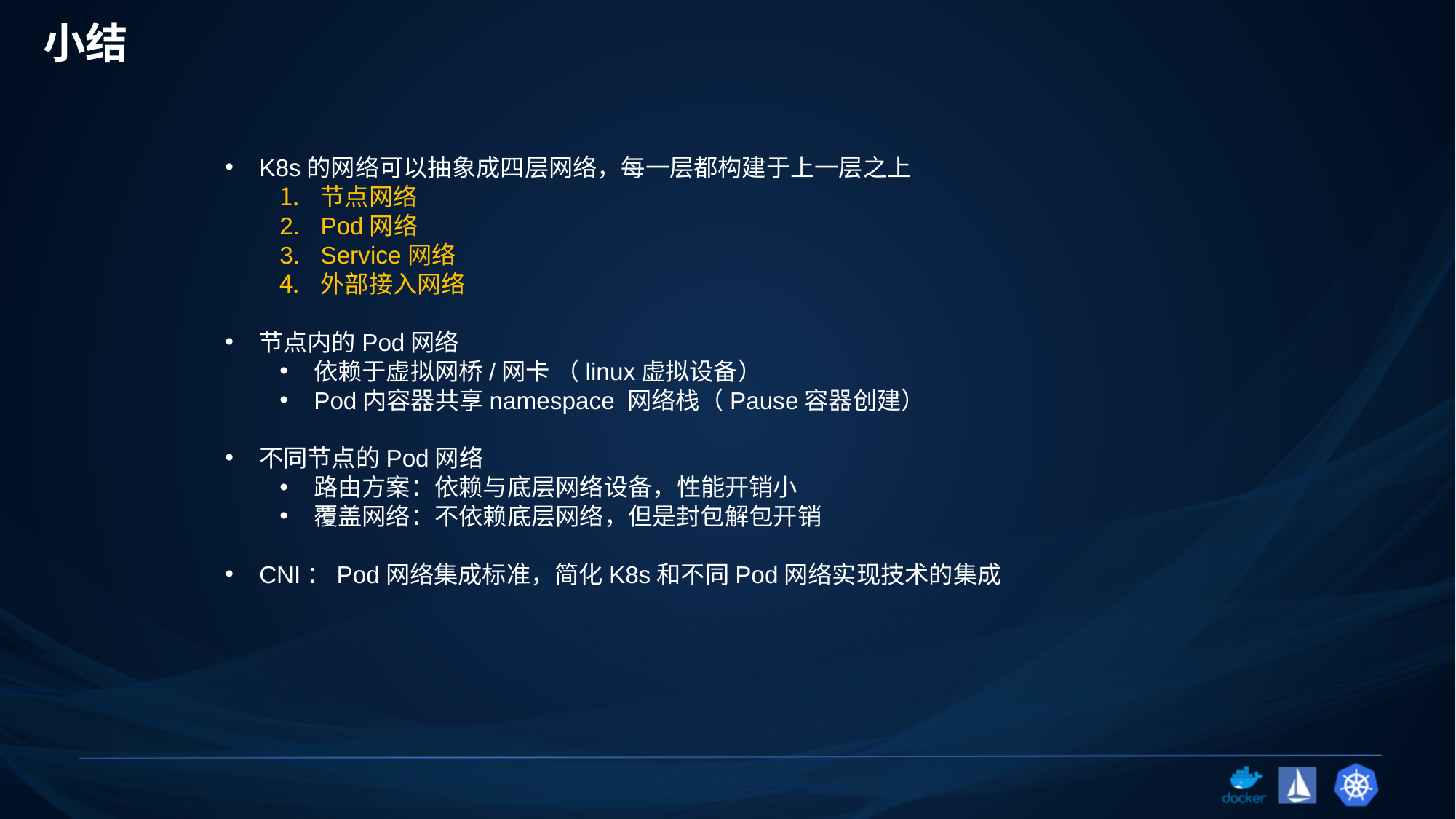

小结
K8s的网络可以抽象成四层网络，每一层都构建于上一层之上
节点网络
Pod网络
Service网络
外部接入网络

节点内的Pod网络
依赖于虚拟网桥/网卡 （linux虚拟设备）
Pod内容器共享namespace 网络栈（Pause容器创建）

不同节点的Pod网络
路由方案：依赖与底层网络设备，性能开销小
覆盖网络：不依赖底层网络，但是封包解包开销

CNI：Pod网络集成标准，简化K8s和不同Pod网络实现技术的集成